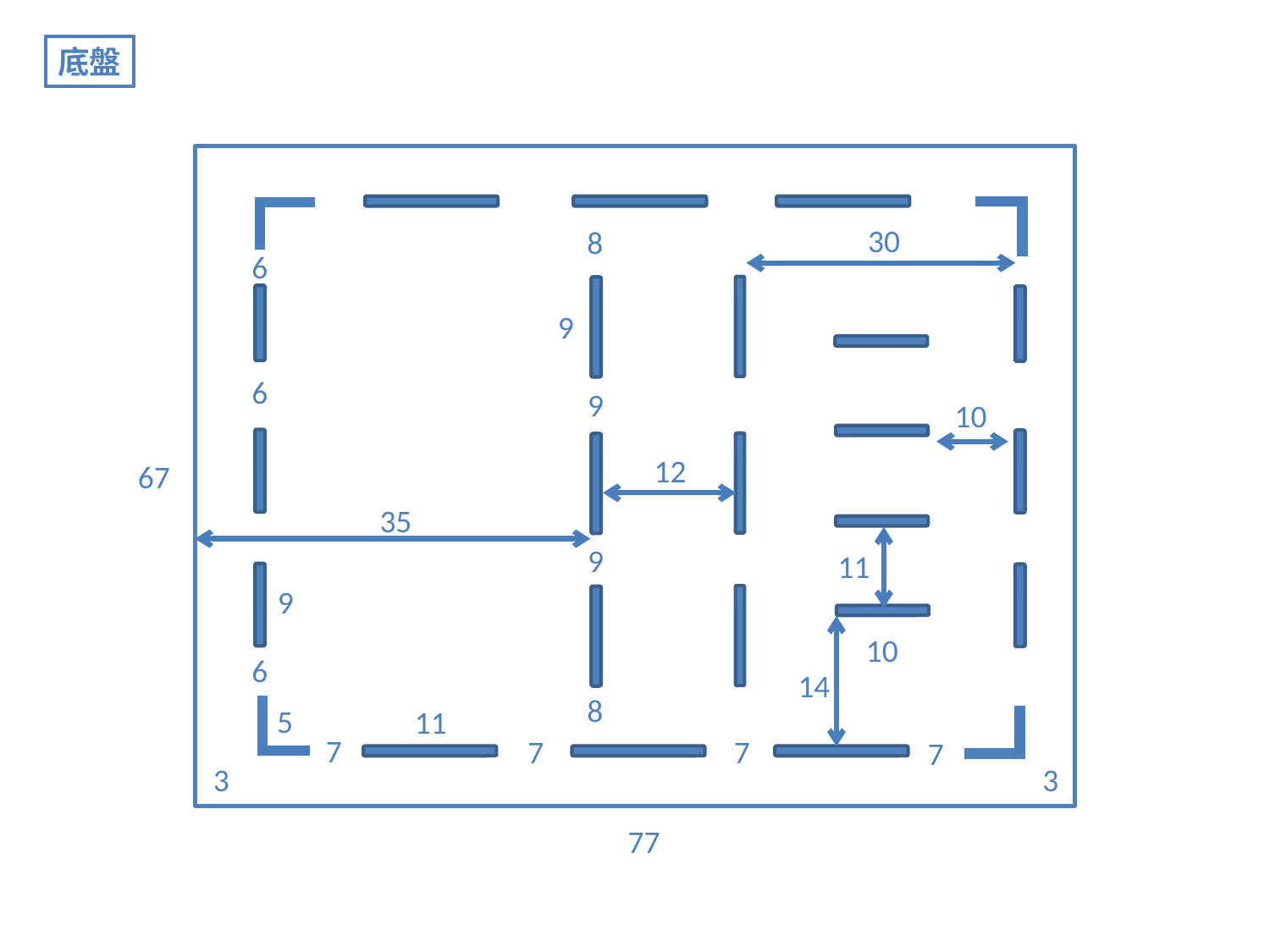

底盤

30
8
6

9

6
9
10

12
67

35

9
11
9

10
6
14
8
5
11
7
7
7
7

3
3
77